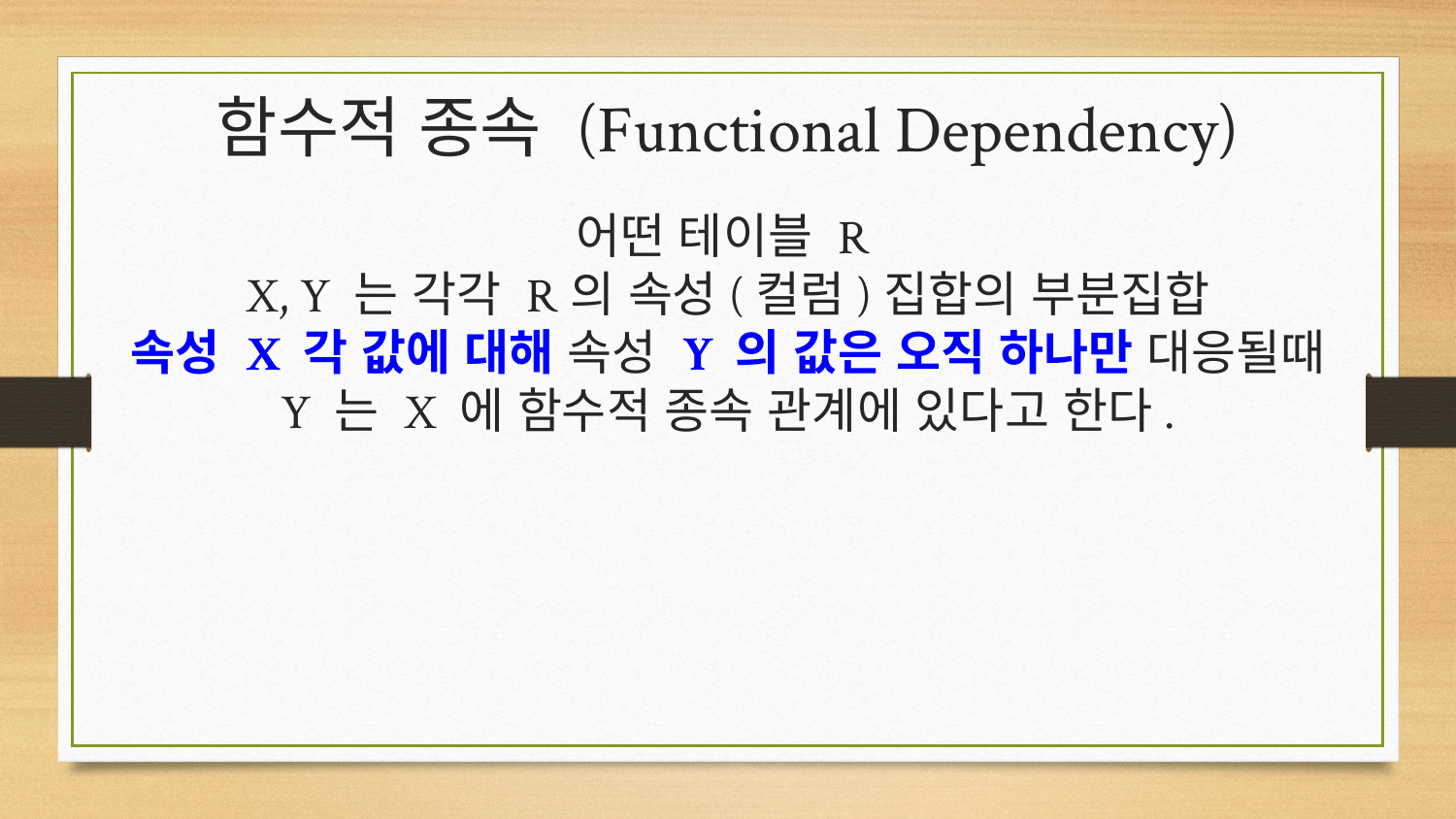

# 함수적 종속 (Functional Dependency)
어떤 테이블 R
X, Y 는 각각 R의 속성(컬럼)집합의 부분집합
속성 X 각 값에 대해 속성 Y 의 값은 오직 하나만 대응될때
Y 는 X 에 함수적 종속 관계에 있다고 한다.